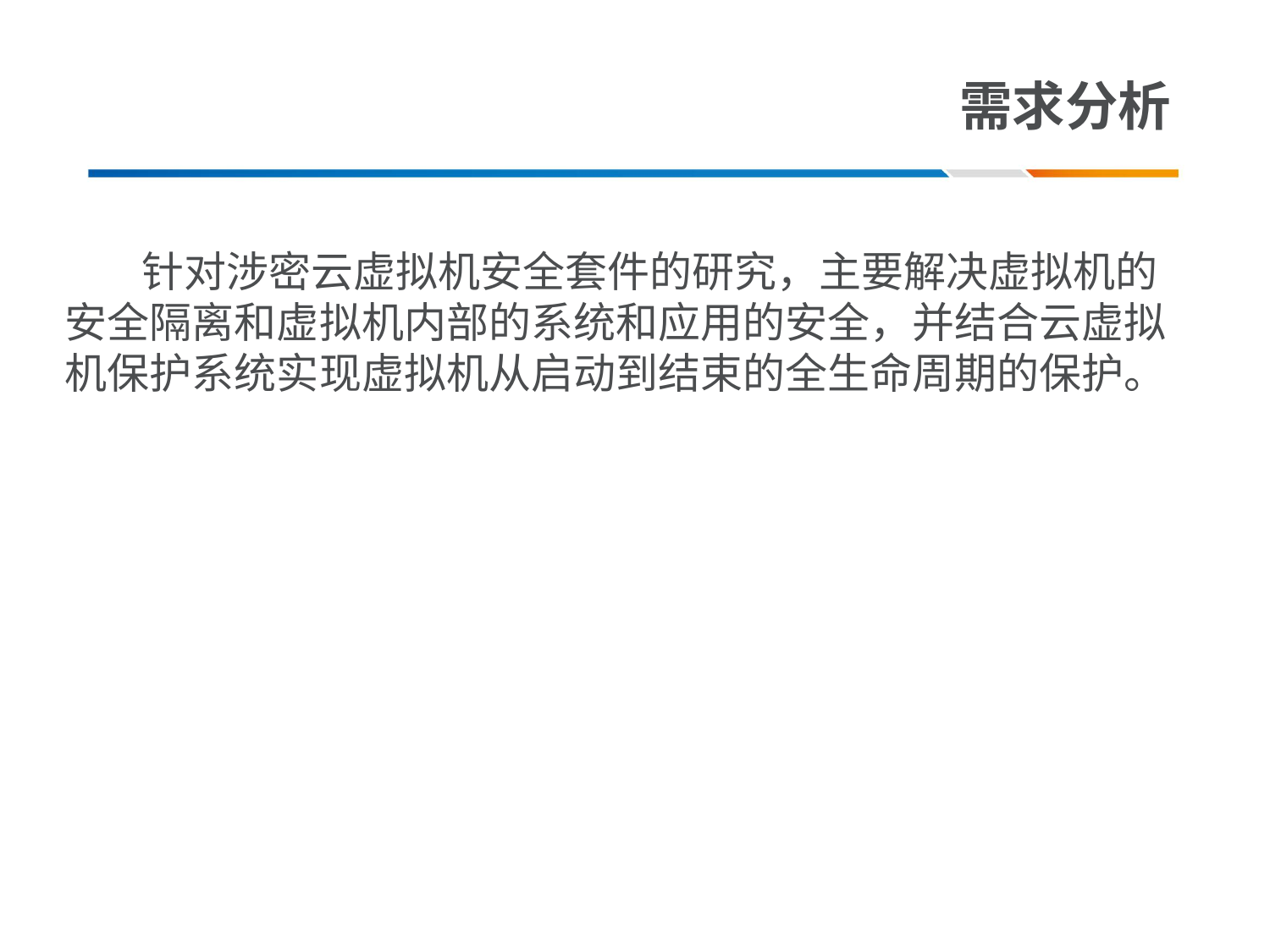

# 需求分析
       针对涉密云虚拟机安全套件的研究，主要解决虚拟机的安全隔离和虚拟机内部的系统和应用的安全，并结合云虚拟机保护系统实现虚拟机从启动到结束的全生命周期的保护。